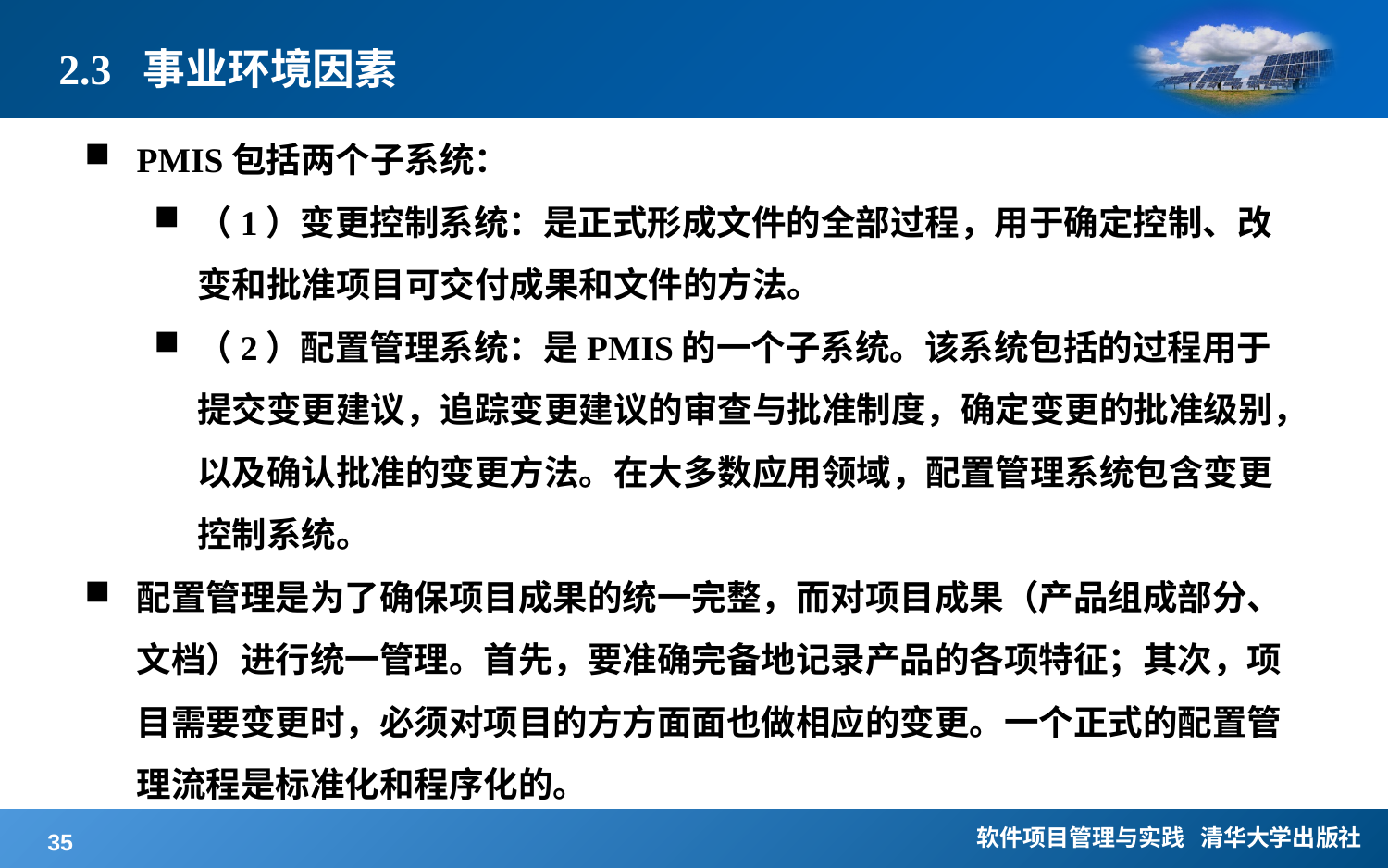

# 2.3  事业环境因素
PMIS包括两个子系统：
（1）变更控制系统：是正式形成文件的全部过程，用于确定控制、改变和批准项目可交付成果和文件的方法。
（2）配置管理系统：是PMIS的一个子系统。该系统包括的过程用于提交变更建议，追踪变更建议的审查与批准制度，确定变更的批准级别，以及确认批准的变更方法。在大多数应用领域，配置管理系统包含变更控制系统。
配置管理是为了确保项目成果的统一完整，而对项目成果（产品组成部分、文档）进行统一管理。首先，要准确完备地记录产品的各项特征；其次，项目需要变更时，必须对项目的方方面面也做相应的变更。一个正式的配置管理流程是标准化和程序化的。